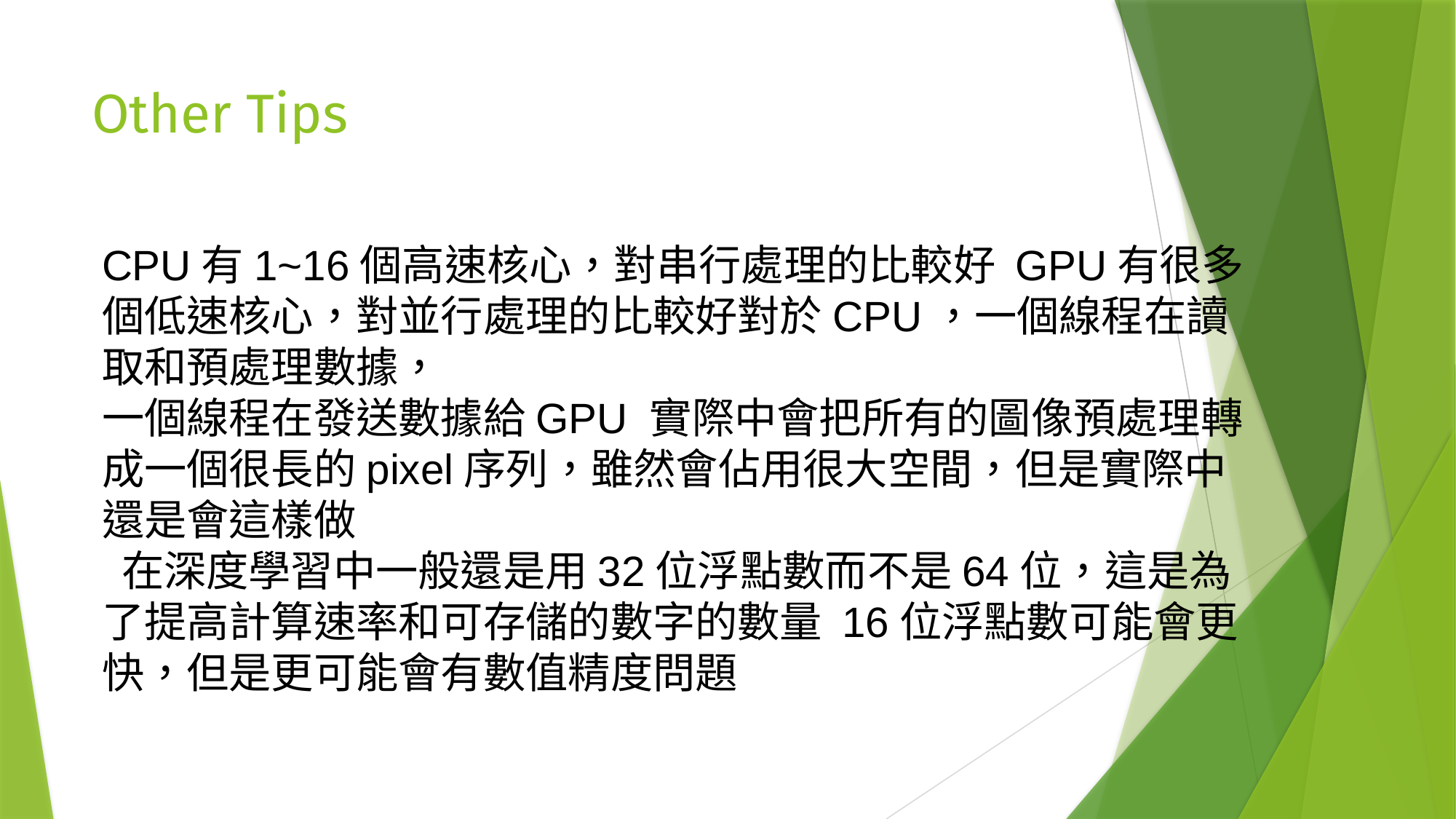

# Other Tips
CPU有1~16個高速核心，對串行處理的比較好 GPU有很多個低速核心，對並行處理的比較好對於CPU，一個線程在讀取和預處理數據，
一個線程在發送數據給GPU 實際中會把所有的圖像預處理轉成一個很長的pixel序列，雖然會佔用很大空間，但是實際中還是會這樣做
 在深度學習中一般還是用32位浮點數而不是64位，這是為了提高計算速率和可存儲的數字的數量 16位浮點數可能會更快，但是更可能會有數值精度問題